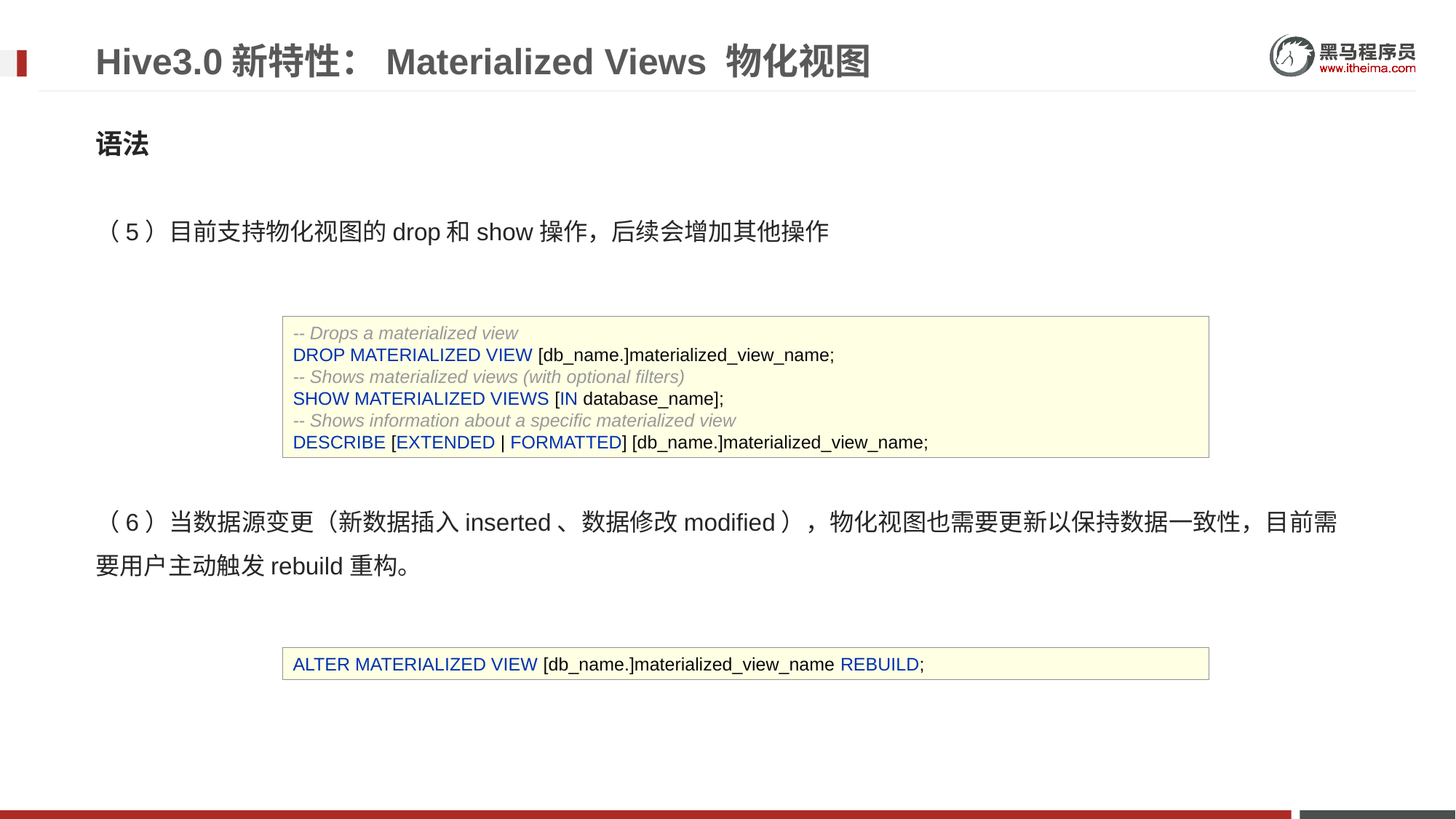

# Hive3.0新特性：Materialized Views 物化视图
语法
（5）目前支持物化视图的drop和show操作，后续会增加其他操作

（6）当数据源变更（新数据插入inserted、数据修改modified），物化视图也需要更新以保持数据一致性，目前需要用户主动触发rebuild重构。

-- Drops a materialized view
DROP MATERIALIZED VIEW [db_name.]materialized_view_name;
-- Shows materialized views (with optional filters)
SHOW MATERIALIZED VIEWS [IN database_name];
-- Shows information about a specific materialized view
DESCRIBE [EXTENDED | FORMATTED] [db_name.]materialized_view_name;
ALTER MATERIALIZED VIEW [db_name.]materialized_view_name REBUILD;